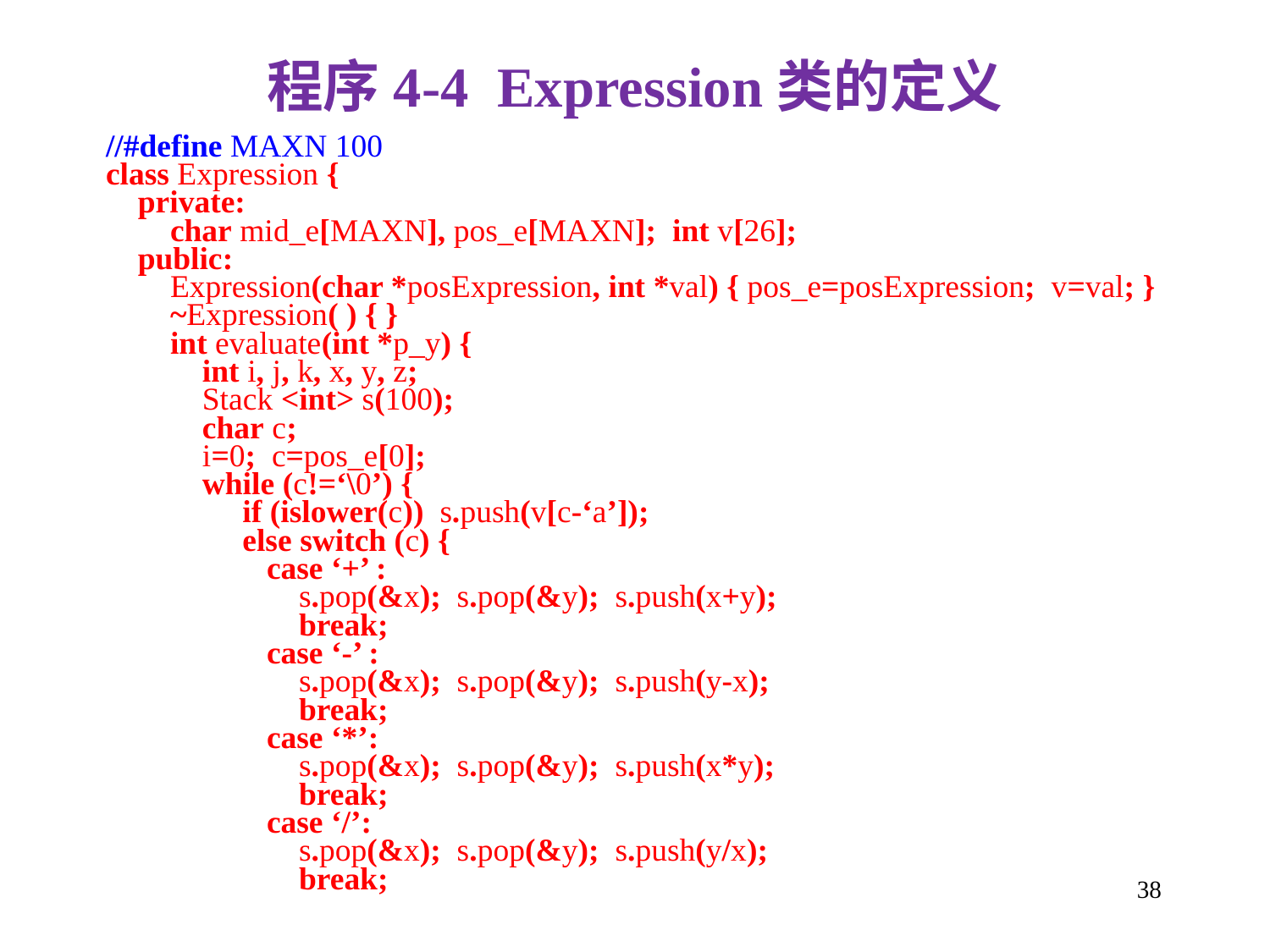

程序4-4  Expression类的定义
//#define MAXN 100
class Expression {
    private:
        char mid_e[MAXN], pos_e[MAXN];  int v[26];
    public:
        Expression(char *posExpression, int *val) { pos_e=posExpression;  v=val; }
        ~Expression( ) { }
        int evaluate(int *p_y) {
            int i, j, k, x, y, z;
            Stack <int> s(100);
            char c;
            i=0;  c=pos_e[0];
            while (c!=‘\0’) {
                 if (islower(c))  s.push(v[c-‘a’]);
                 else switch (c) {
                    case ‘+’ :
                        s.pop(&x);  s.pop(&y);  s.push(x+y);
                        break;
                    case ‘-’ :
                        s.pop(&x);  s.pop(&y);  s.push(y-x);
                        break;
                    case ‘*’:
                        s.pop(&x);  s.pop(&y);  s.push(x*y);
                        break;
                    case ‘/’:
                        s.pop(&x);  s.pop(&y);  s.push(y/x);
                        break;
38